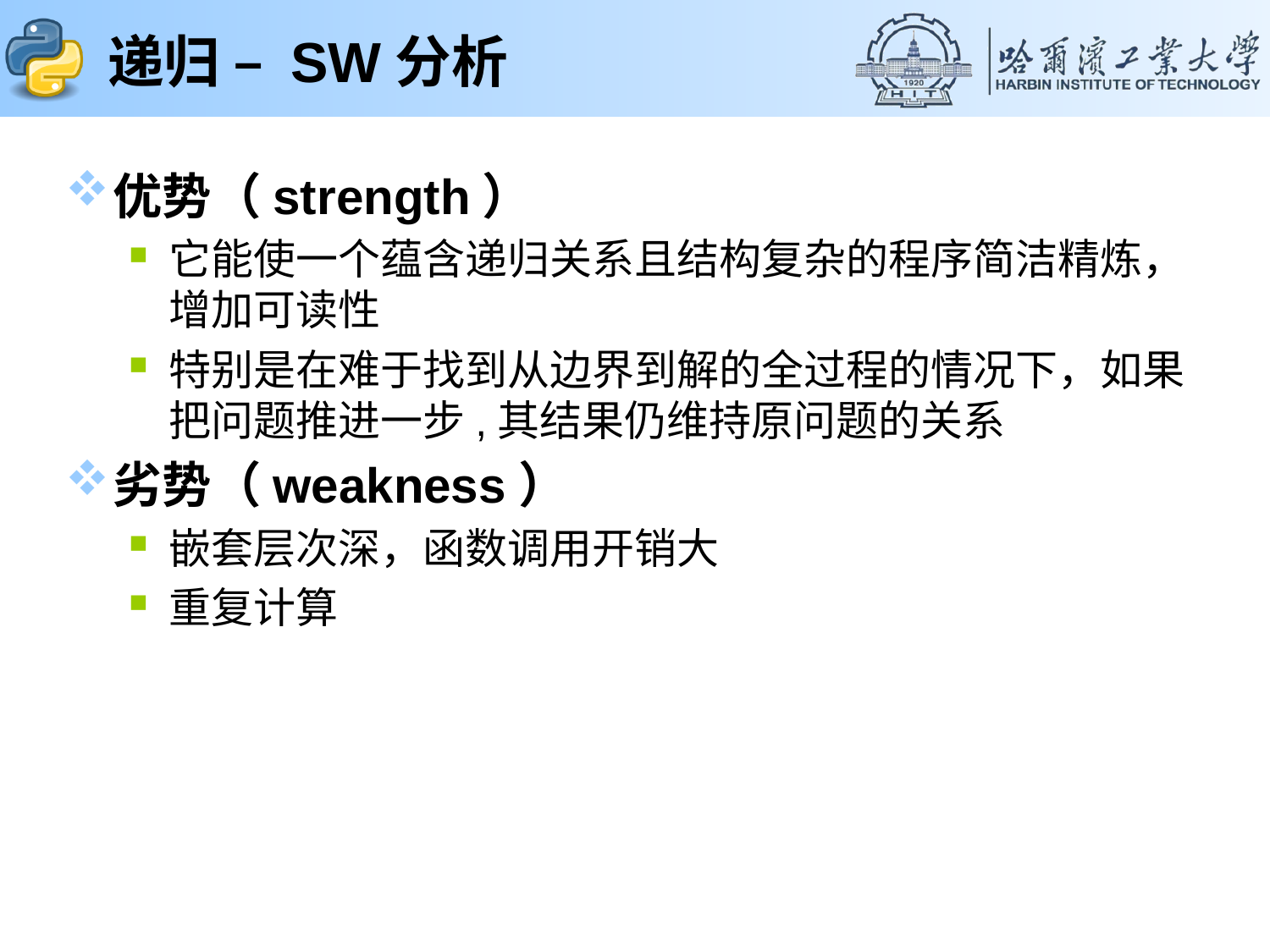

# 递归 – SW分析
优势（strength）
它能使一个蕴含递归关系且结构复杂的程序简洁精炼，增加可读性
特别是在难于找到从边界到解的全过程的情况下，如果把问题推进一步,其结果仍维持原问题的关系
劣势（weakness）
嵌套层次深，函数调用开销大
重复计算